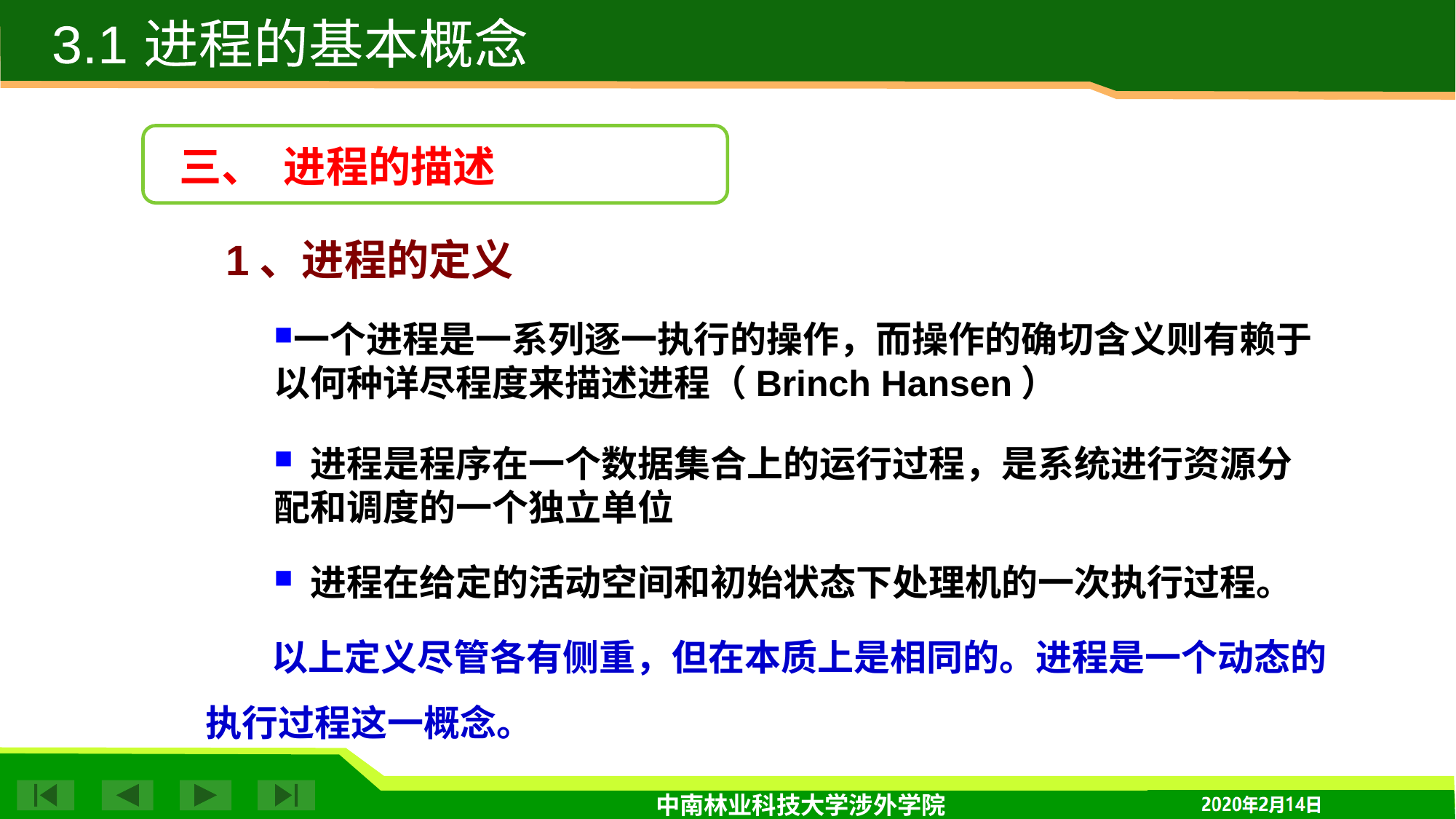

3.1 进程的基本概念

三、  进程的描述
 1、进程的定义

一个进程是一系列逐一执行的操作，而操作的确切含义则有赖于以何种详尽程度来描述进程（Brinch Hansen）
 进程是程序在一个数据集合上的运行过程，是系统进行资源分配和调度的一个独立单位
 进程在给定的活动空间和初始状态下处理机的一次执行过程。
       以上定义尽管各有侧重，但在本质上是相同的。进程是一个动态的执行过程这一概念。